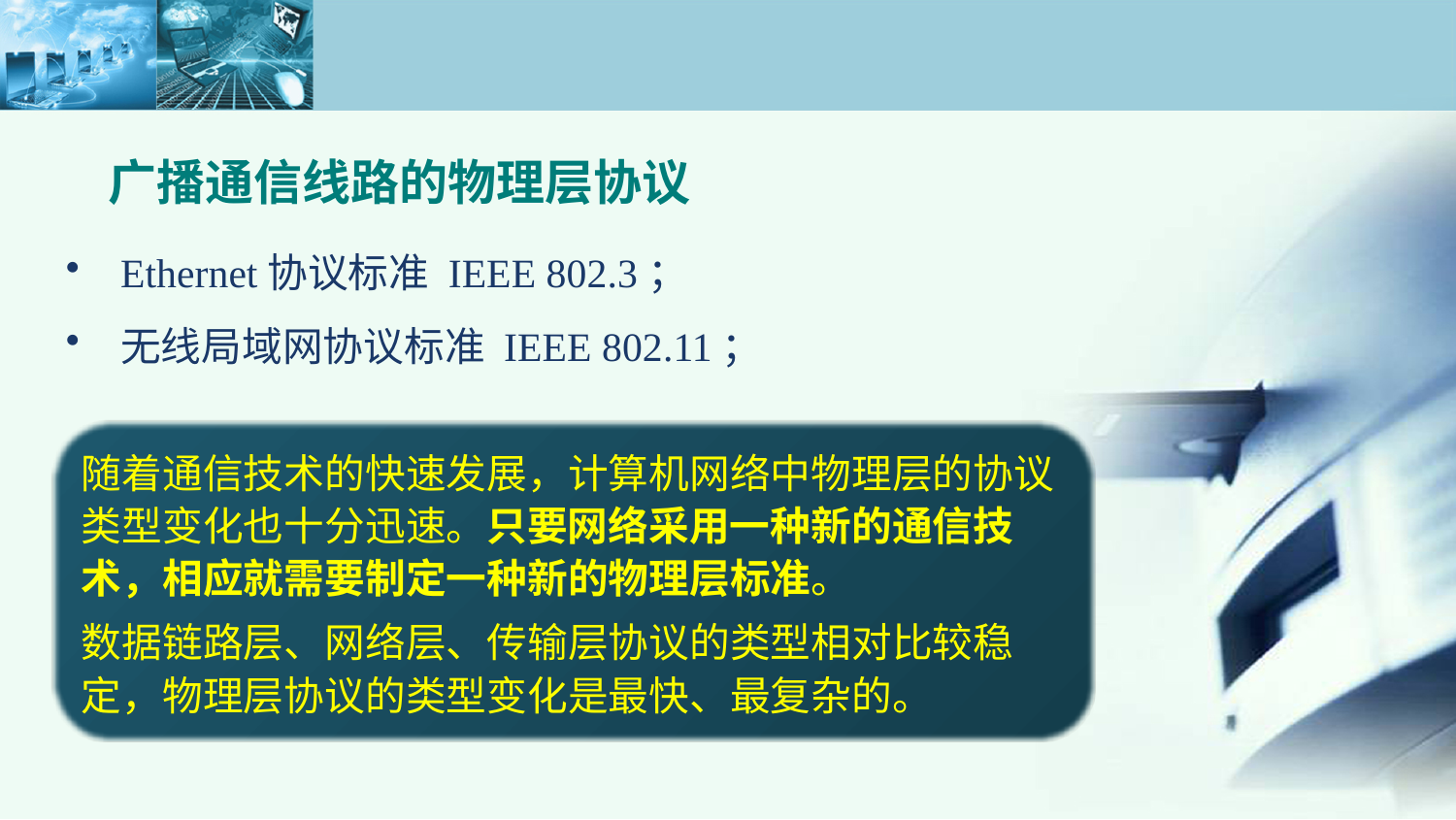

广播通信线路的物理层协议
Ethernet协议标准 IEEE 802.3；
无线局域网协议标准 IEEE 802.11；
随着通信技术的快速发展，计算机网络中物理层的协议类型变化也十分迅速。只要网络采用一种新的通信技术，相应就需要制定一种新的物理层标准。
数据链路层、网络层、传输层协议的类型相对比较稳定，物理层协议的类型变化是最快、最复杂的。